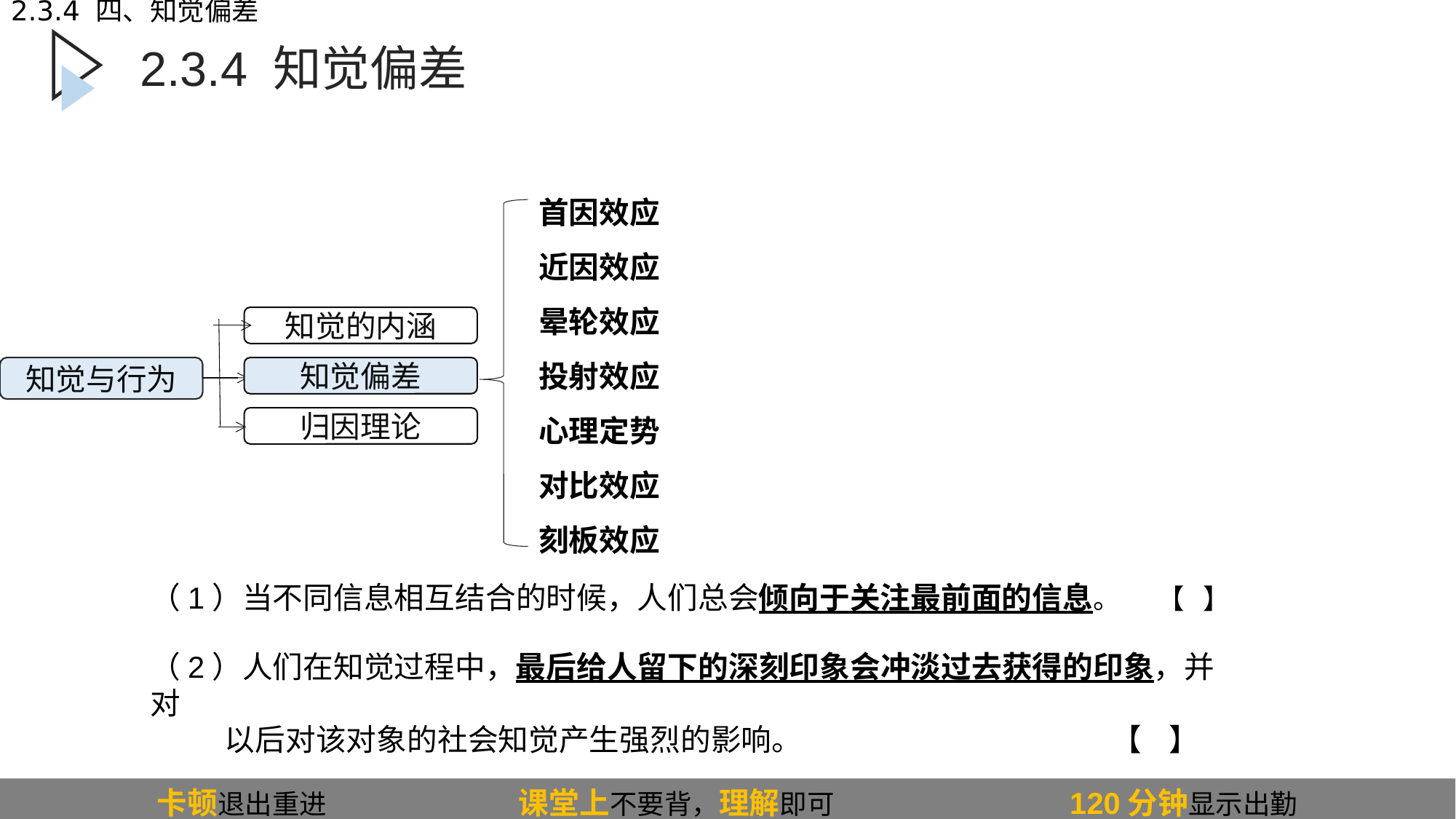

2.3.4 四、知觉偏差
2.3.4 知觉偏差
首因效应
近因效应
晕轮效应
投射效应
心理定势
对比效应
刻板效应

知觉的内涵
知觉偏差

归因理论
知觉与行为
（1）当不同信息相互结合的时候，人们总会倾向于关注最前面的信息。      【   】

（2）人们在知觉过程中，最后给人留下的深刻印象会冲淡过去获得的印象，并对
          以后对该对象的社会知觉产生强烈的影响。                                              【    】